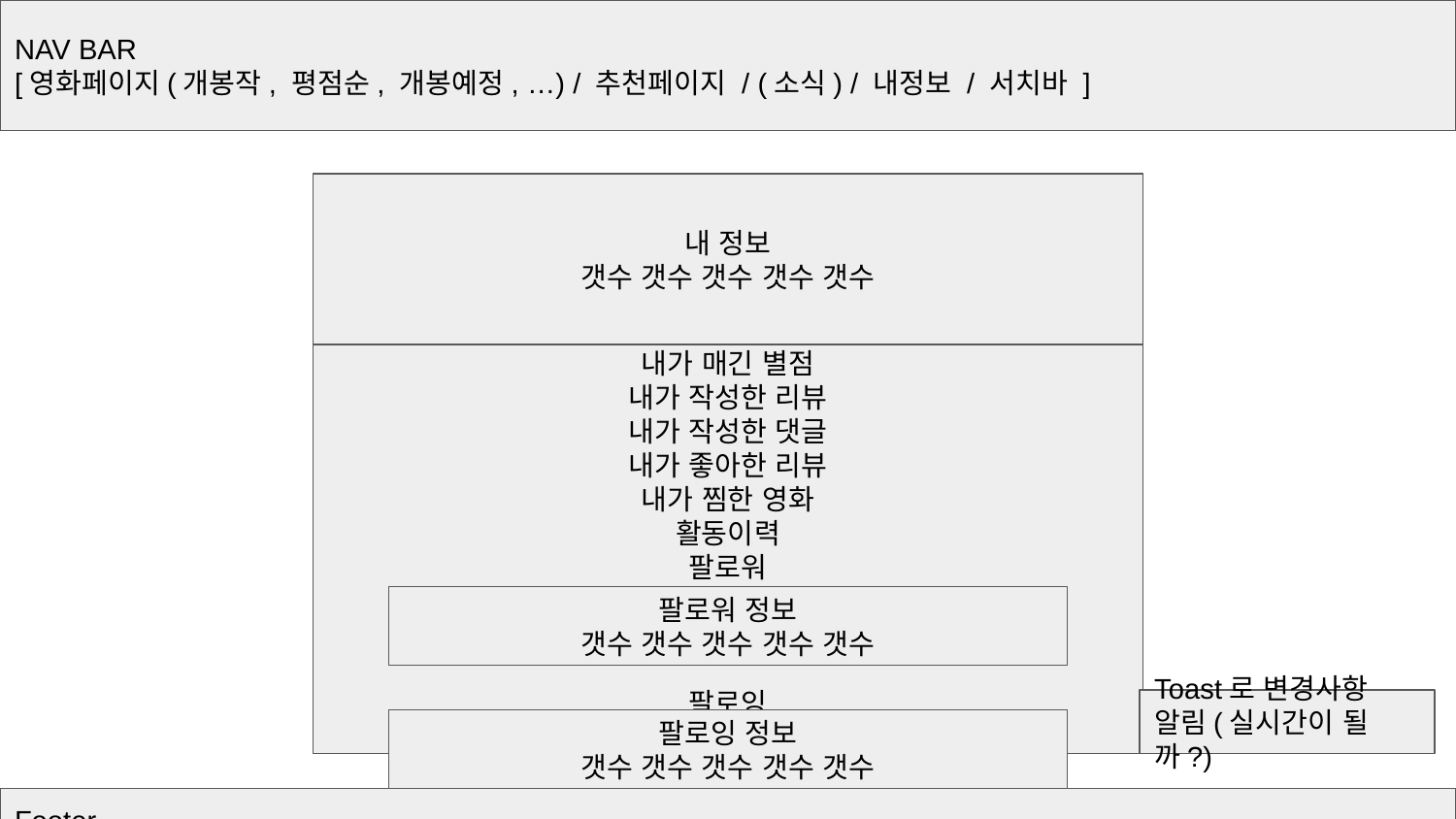

NAV BAR
[영화페이지(개봉작, 평점순, 개봉예정, …) / 추천페이지 / (소식) / 내정보 / 서치바 ]
PC화면(로그인 후/ 프로필화면)
내 정보
갯수 갯수 갯수 갯수 갯수
활동이력(소식)

필터
_팔로우하는 사람만 보기_
_좋아요_
_댓글_

--가 --를 팔로우
--가 --영화 좋아요
--가 --댓글 (시간)

내가 매긴 별점
내가 작성한 리뷰
내가 작성한 댓글
내가 좋아한 리뷰
내가 찜한 영화
활동이력
팔로워

팔로잉

팔로워 정보
갯수 갯수 갯수 갯수 갯수
Toast로 변경사항 알림(실시간이 될까?)
팔로잉 정보
갯수 갯수 갯수 갯수 갯수
Footer